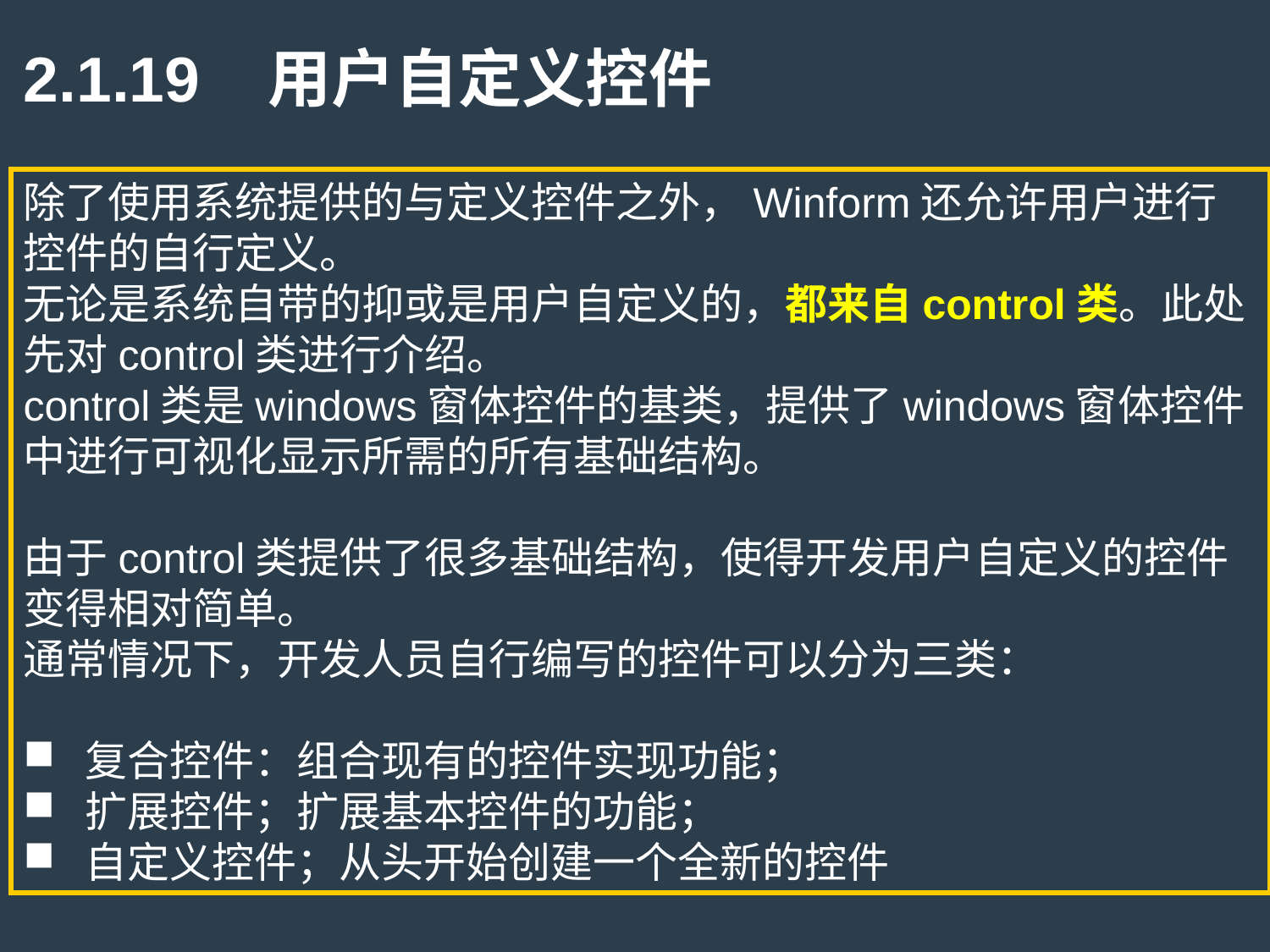

# 2.1.19   用户自定义控件
除了使用系统提供的与定义控件之外，Winform还允许用户进行控件的自行定义。
无论是系统自带的抑或是用户自定义的，都来自control类。此处先对control类进行介绍。
control类是windows窗体控件的基类，提供了windows窗体控件中进行可视化显示所需的所有基础结构。

由于control类提供了很多基础结构，使得开发用户自定义的控件变得相对简单。
通常情况下，开发人员自行编写的控件可以分为三类：

  复合控件：组合现有的控件实现功能；
  扩展控件；扩展基本控件的功能；
  自定义控件；从头开始创建一个全新的控件